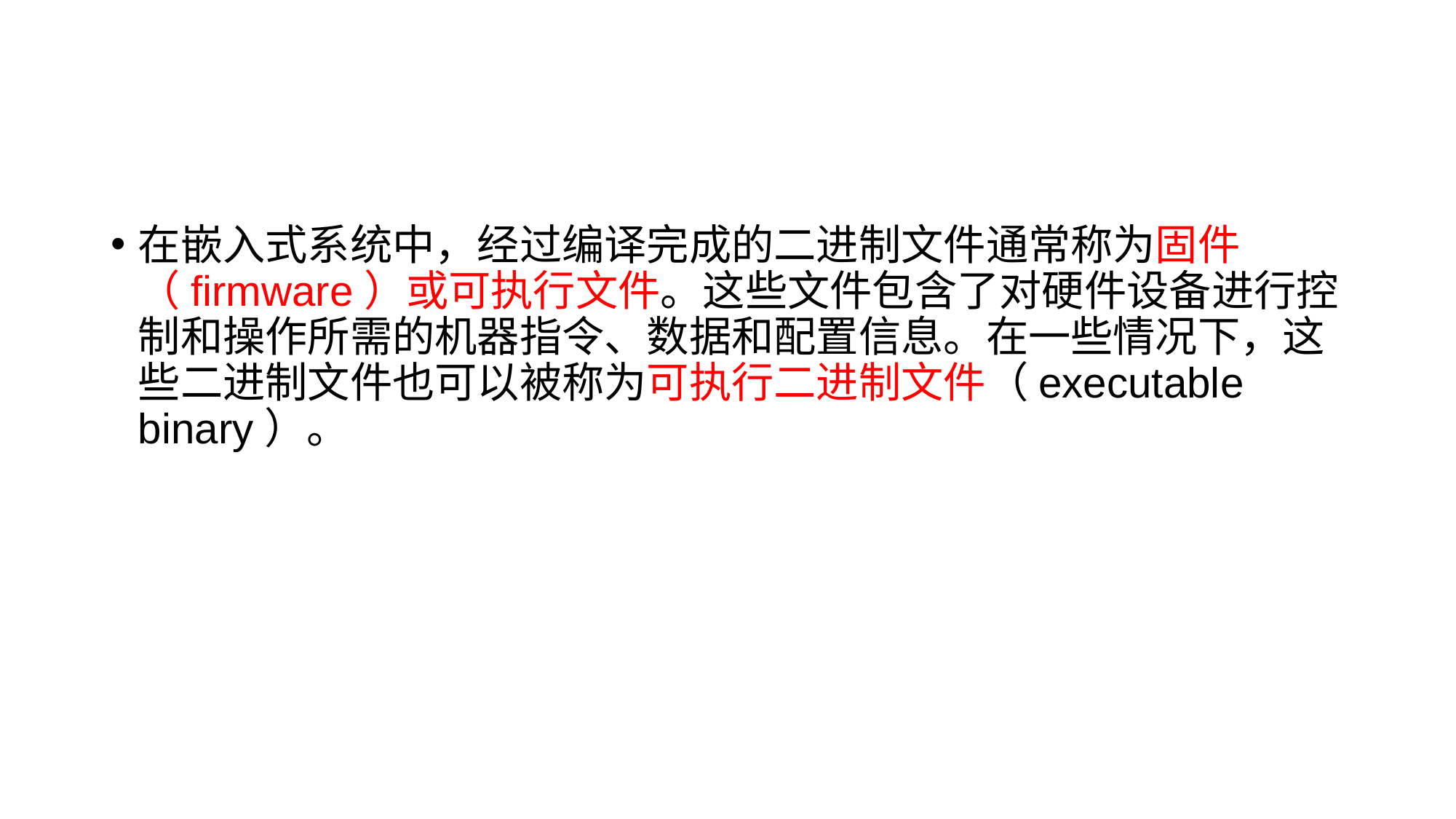

#
在嵌入式系统中，经过编译完成的二进制文件通常称为固件（firmware）或可执行文件。这些文件包含了对硬件设备进行控制和操作所需的机器指令、数据和配置信息。在一些情况下，这些二进制文件也可以被称为可执行二进制文件（executable binary）。